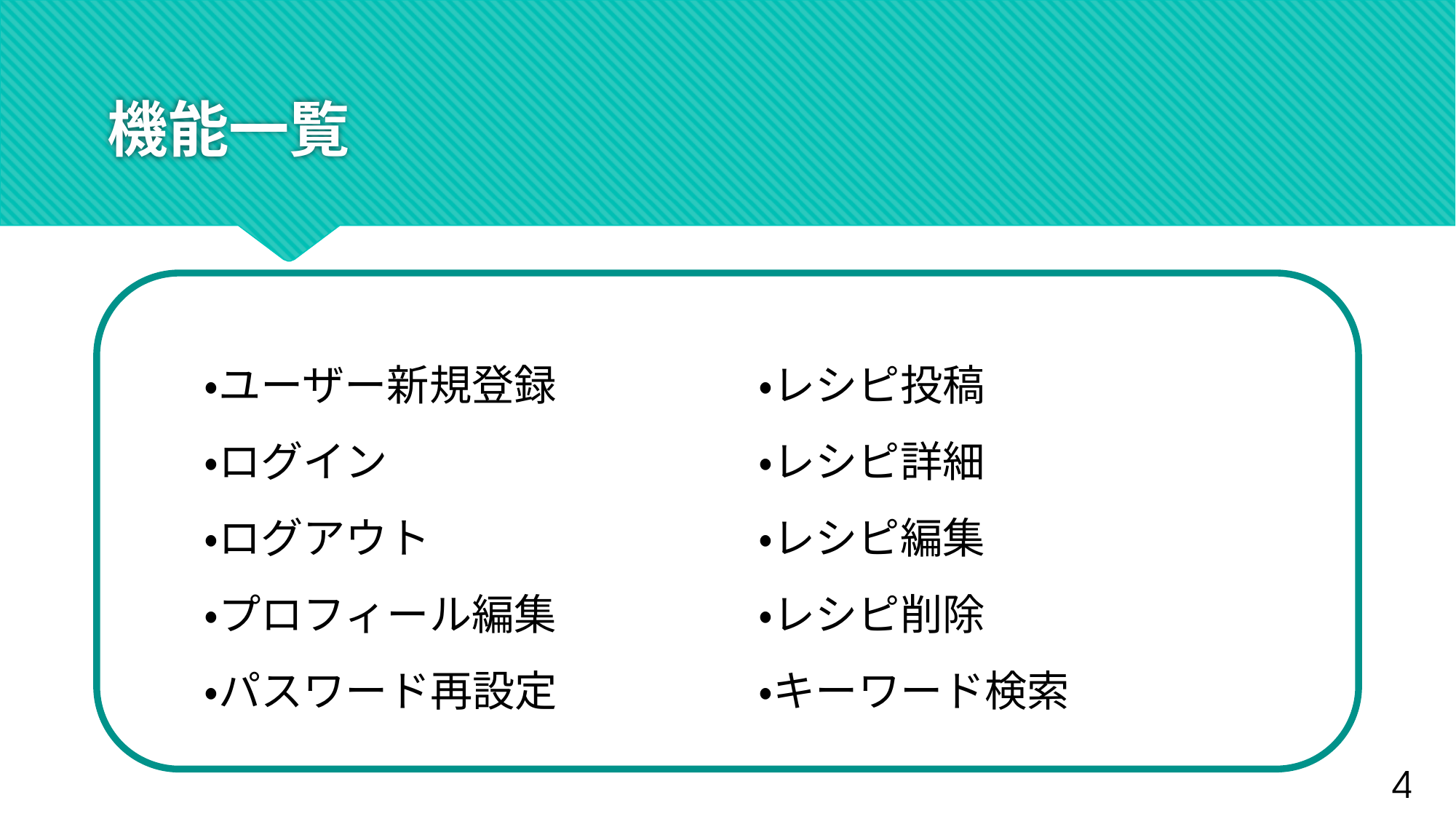

# 機能一覧

・ユーザー新規登録
・ログイン
・ログアウト
・プロフィール編集
・パスワード再設定
・レシピ投稿
・レシピ詳細
・レシピ編集
・レシピ削除
・キーワード検索
4